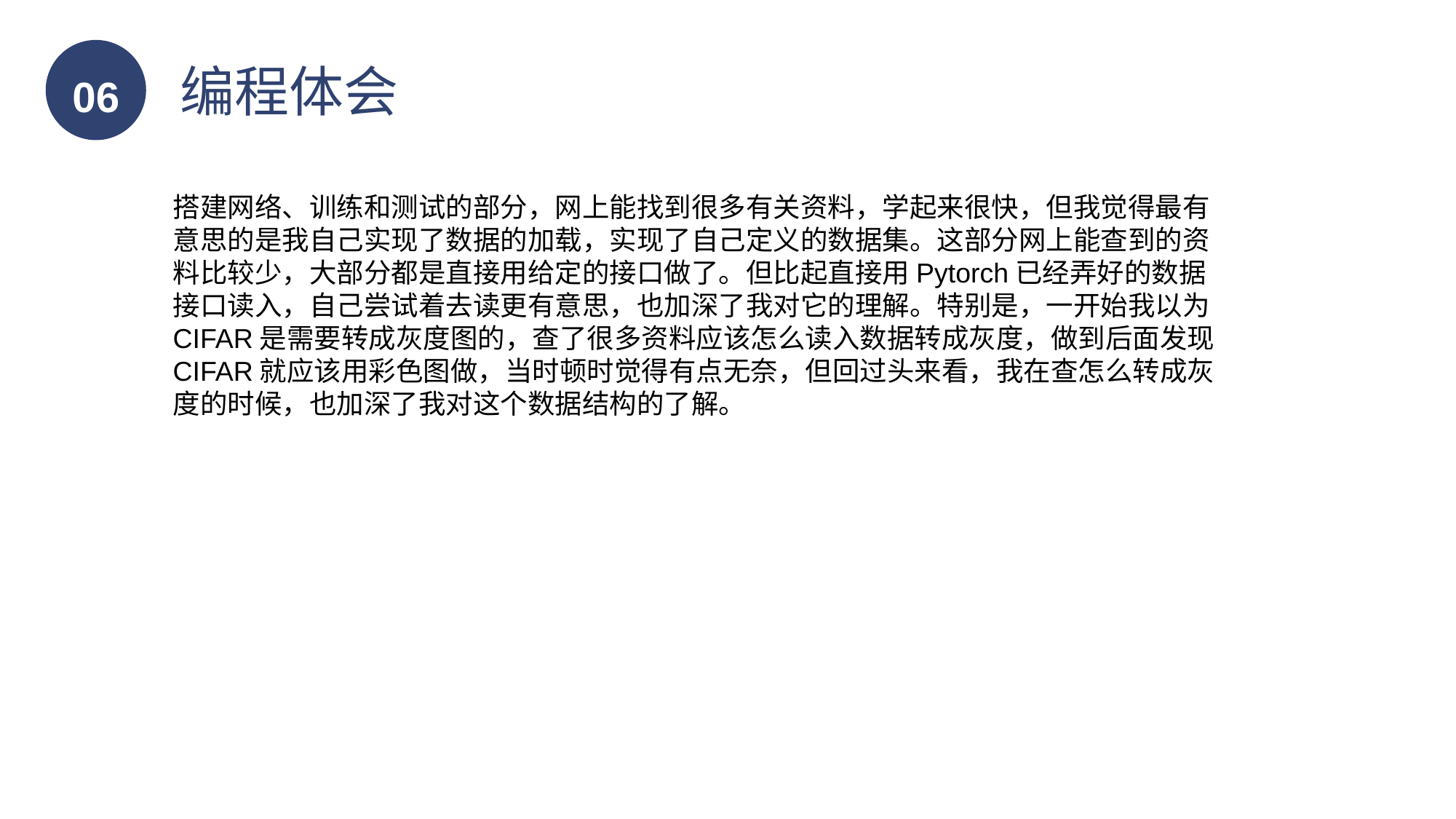

06
编程体会
搭建网络、训练和测试的部分，网上能找到很多有关资料，学起来很快，但我觉得最有意思的是我自己实现了数据的加载，实现了自己定义的数据集。这部分网上能查到的资料比较少，大部分都是直接用给定的接口做了。但比起直接用Pytorch已经弄好的数据接口读入，自己尝试着去读更有意思，也加深了我对它的理解。特别是，一开始我以为CIFAR是需要转成灰度图的，查了很多资料应该怎么读入数据转成灰度，做到后面发现CIFAR就应该用彩色图做，当时顿时觉得有点无奈，但回过头来看，我在查怎么转成灰度的时候，也加深了我对这个数据结构的了解。